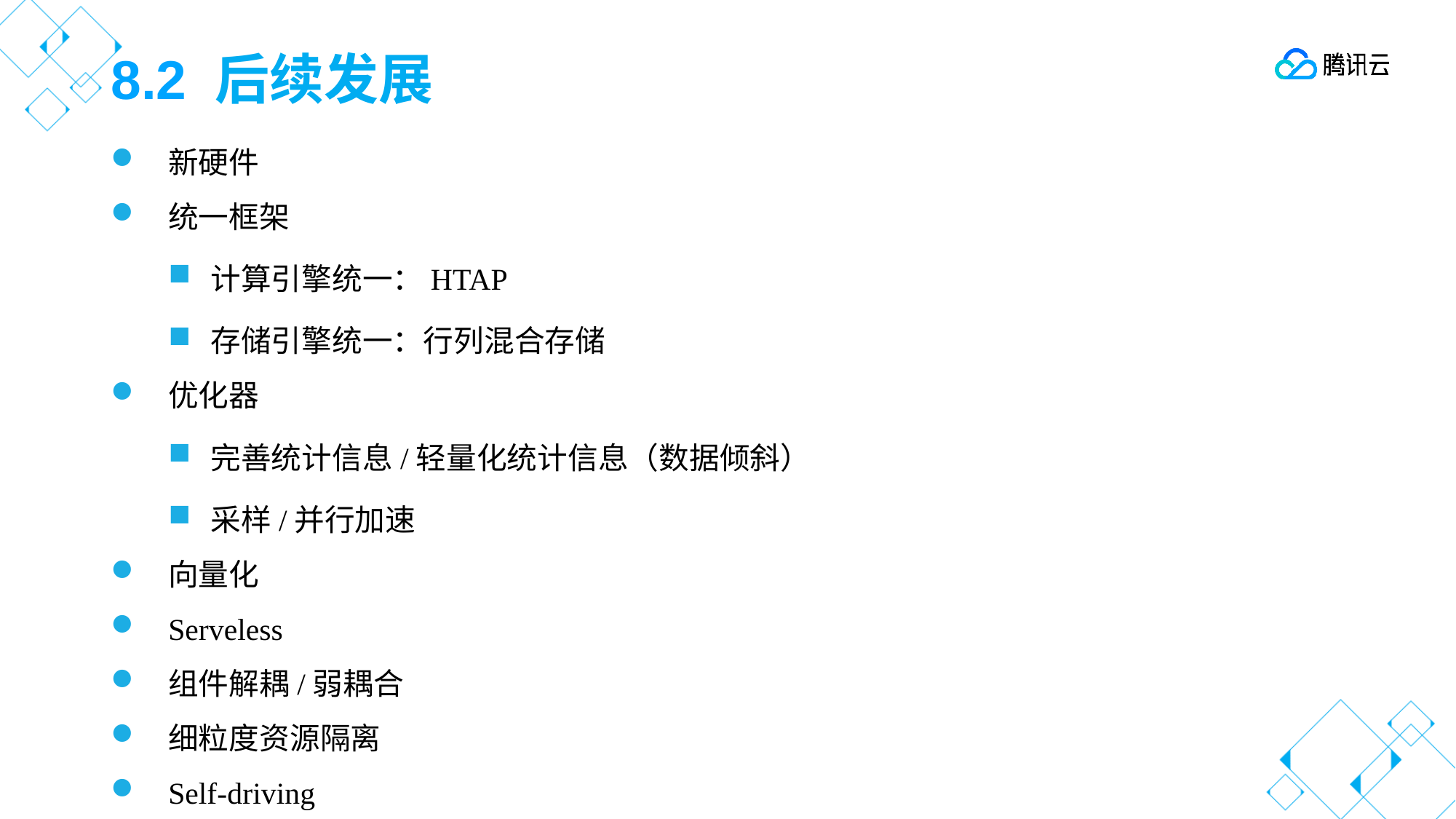

# 8.2 后续发展
新硬件
统一框架
计算引擎统一：HTAP
存储引擎统一：行列混合存储
优化器
完善统计信息/轻量化统计信息（数据倾斜）
采样/并行加速
向量化
Serveless
组件解耦/弱耦合
细粒度资源隔离
Self-driving